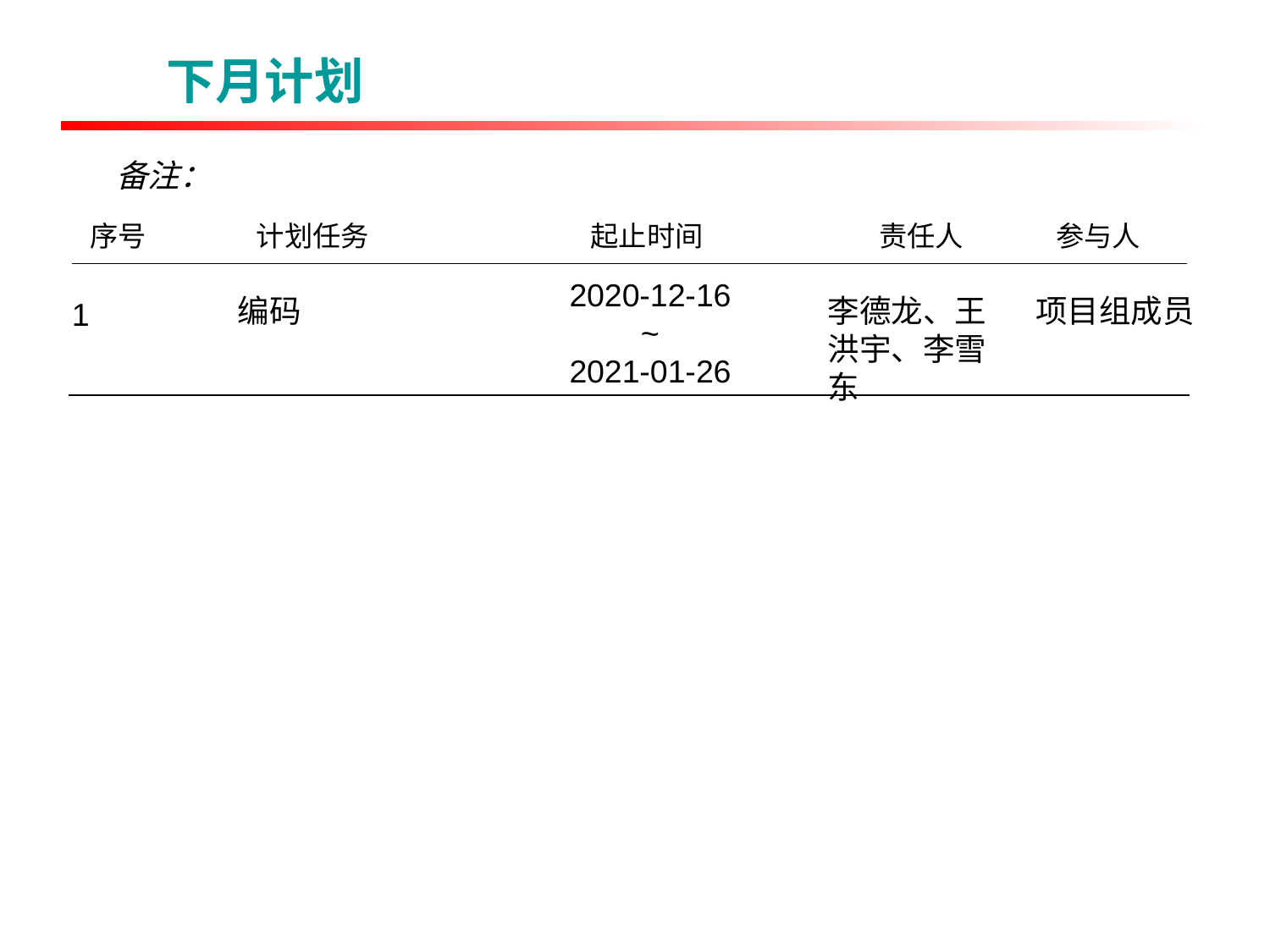

下月计划
备注：
| 序号 | 计划任务 | 起止时间 | 责任人 | 参与人 |
| --- | --- | --- | --- | --- |
2020-12-16
~
2021-01-26
编码
李德龙、王洪宇、李雪东
项目组成员
1